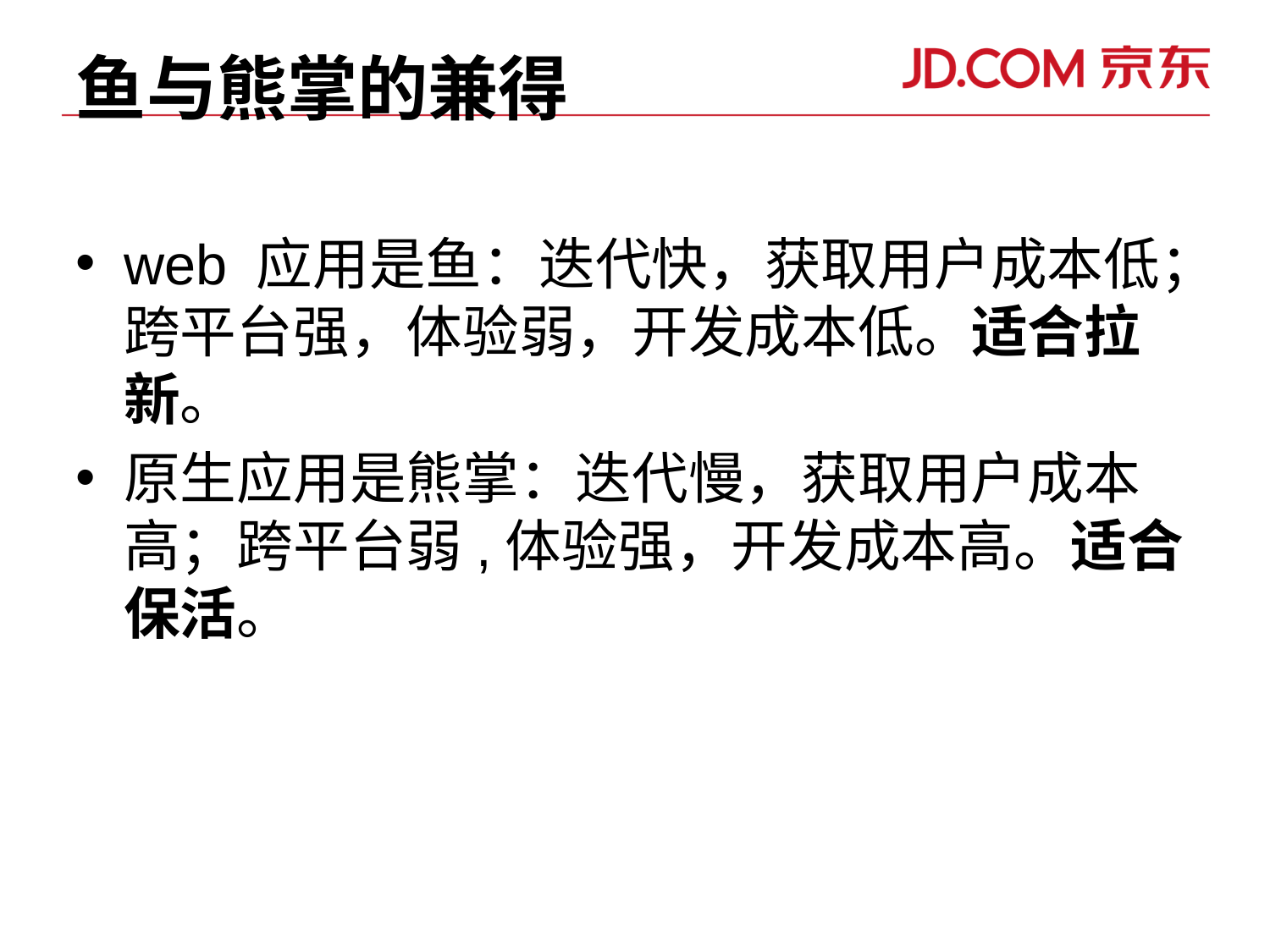

鱼与熊掌的兼得
web 应用是鱼：迭代快，获取用户成本低；跨平台强，体验弱，开发成本低。适合拉新。
原生应用是熊掌：迭代慢，获取用户成本高；跨平台弱,体验强，开发成本高。适合保活。